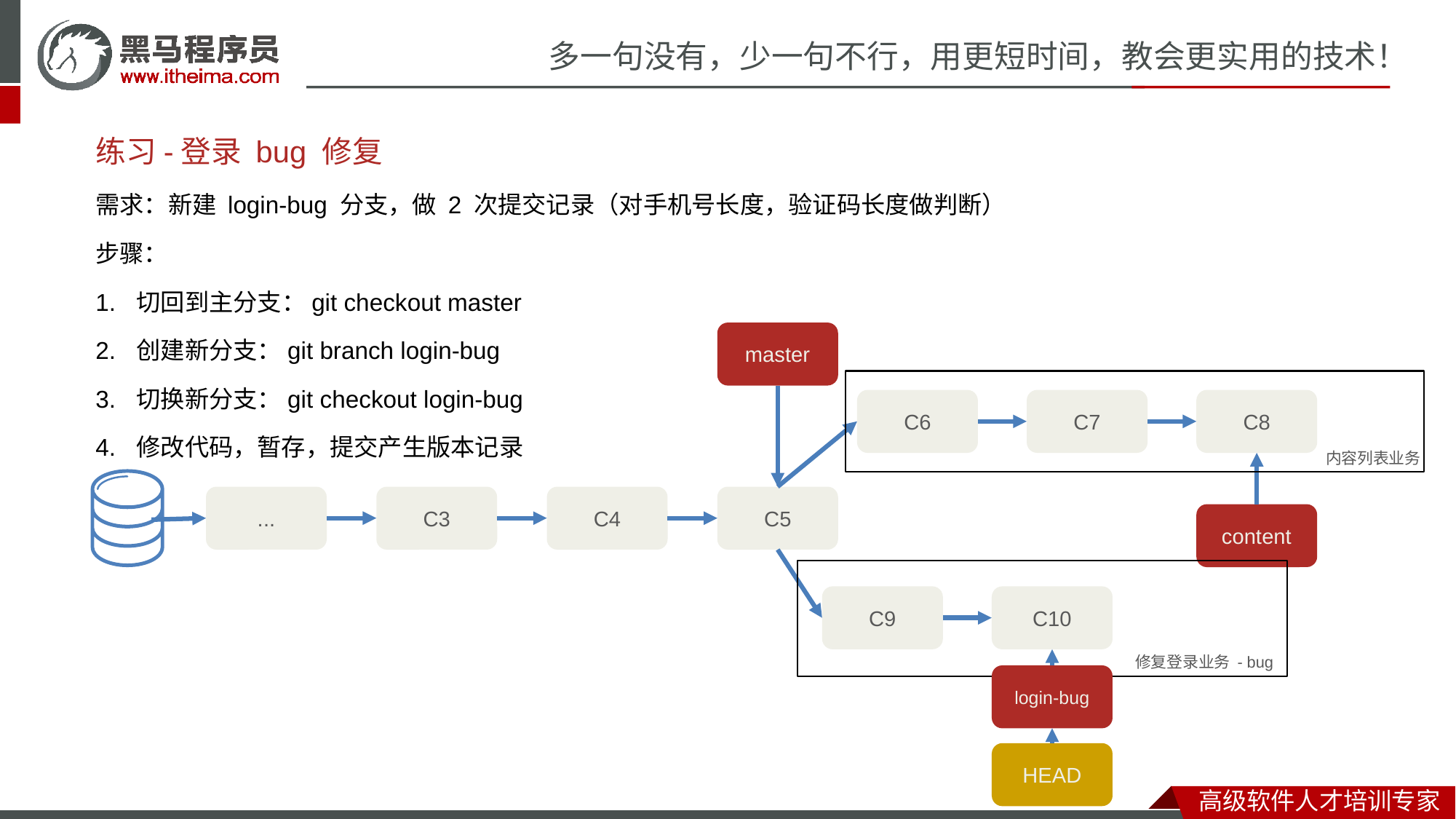

# 练习-登录 bug 修复
需求：新建 login-bug 分支，做 2 次提交记录（对手机号长度，验证码长度做判断）
步骤：
切回到主分支：git checkout master
创建新分支：git branch login-bug
切换新分支：git checkout login-bug
修改代码，暂存，提交产生版本记录
master

C6
C7
C8
内容列表业务

C4
C5
C3
...
content

C10
C9
修复登录业务 - bug
login-bug
HEAD